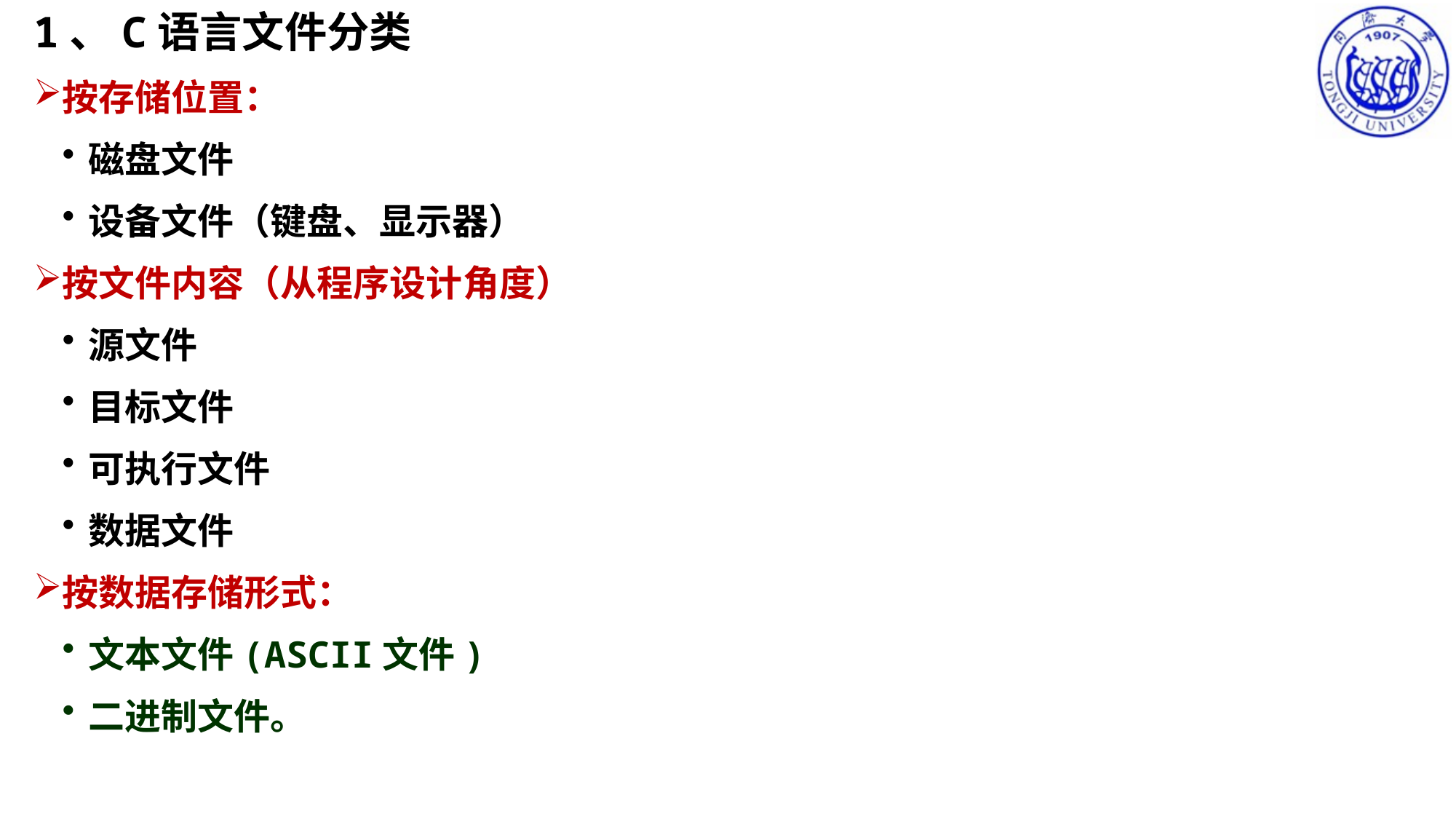

1、C语言文件分类
按存储位置：
磁盘文件
设备文件（键盘、显示器）
按文件内容（从程序设计角度）
源文件
目标文件
可执行文件
数据文件
按数据存储形式：
文本文件(ASCII文件)
二进制文件。